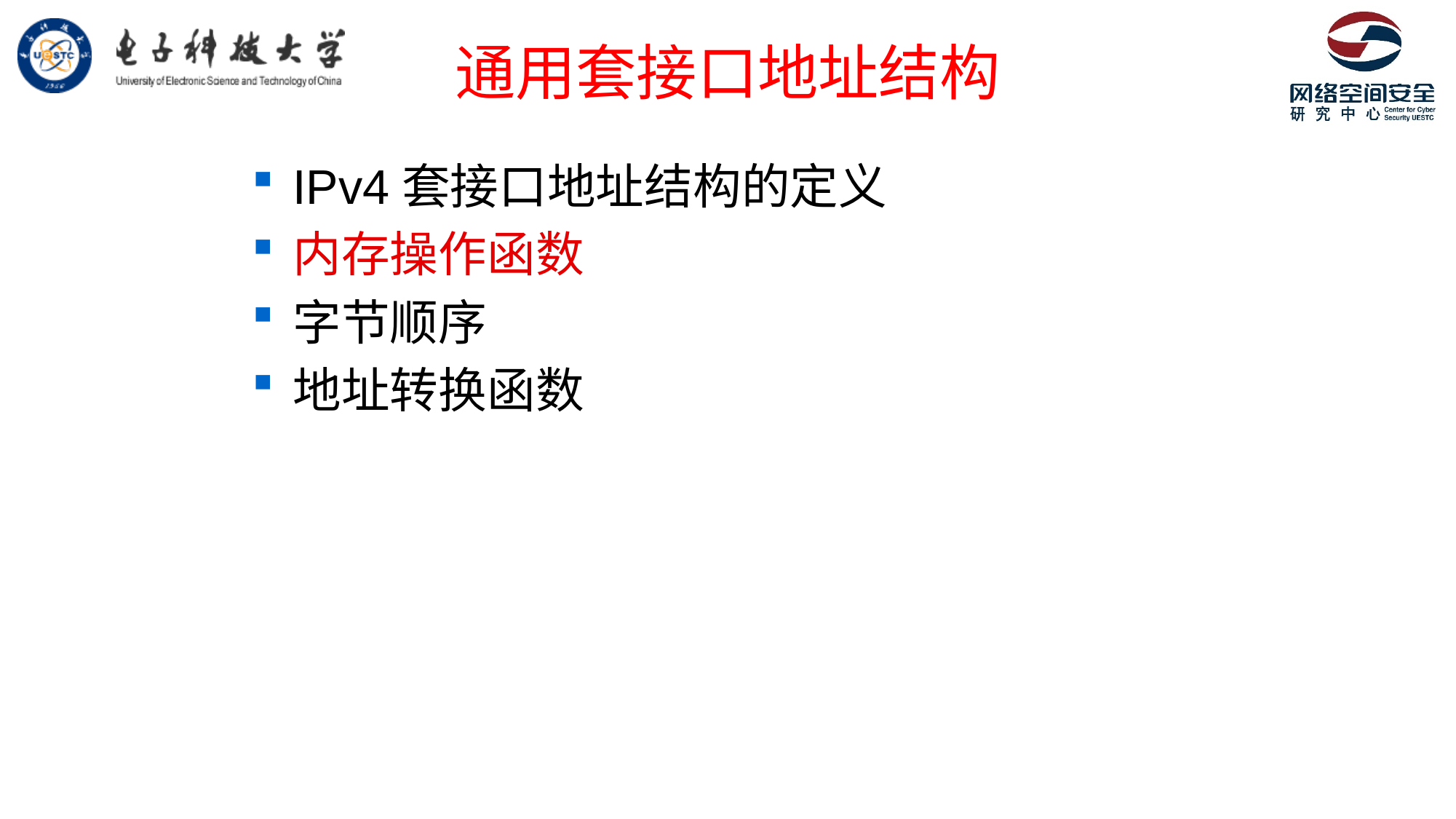

# 通用套接口地址结构
IPv4套接口地址结构的定义
内存操作函数
字节顺序
地址转换函数